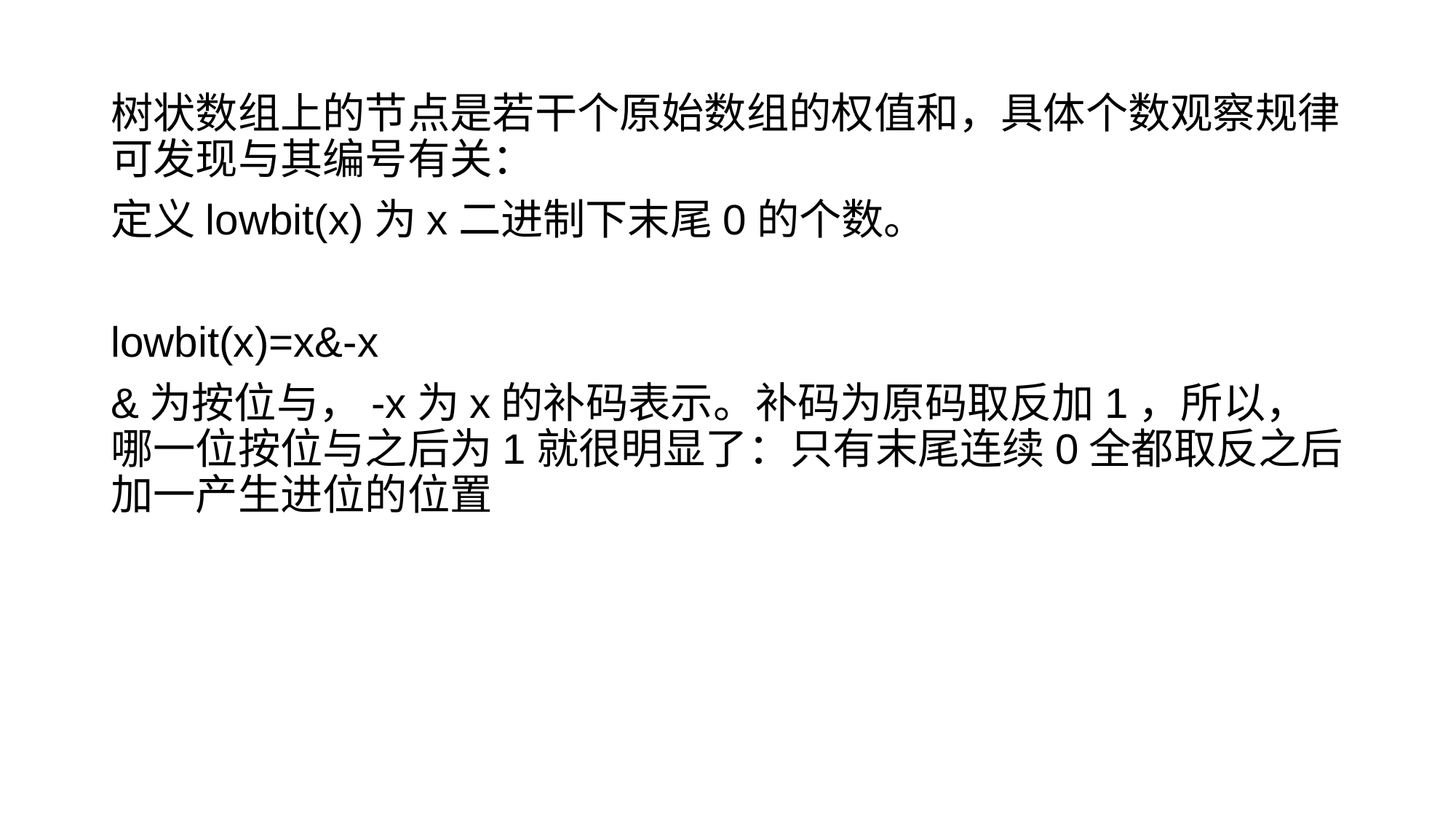

树状数组上的节点是若干个原始数组的权值和，具体个数观察规律可发现与其编号有关：
定义lowbit(x)为x二进制下末尾0的个数。

lowbit(x)=x&-x
&为按位与，-x为x的补码表示。补码为原码取反加1，所以，哪一位按位与之后为1就很明显了：只有末尾连续0全都取反之后加一产生进位的位置